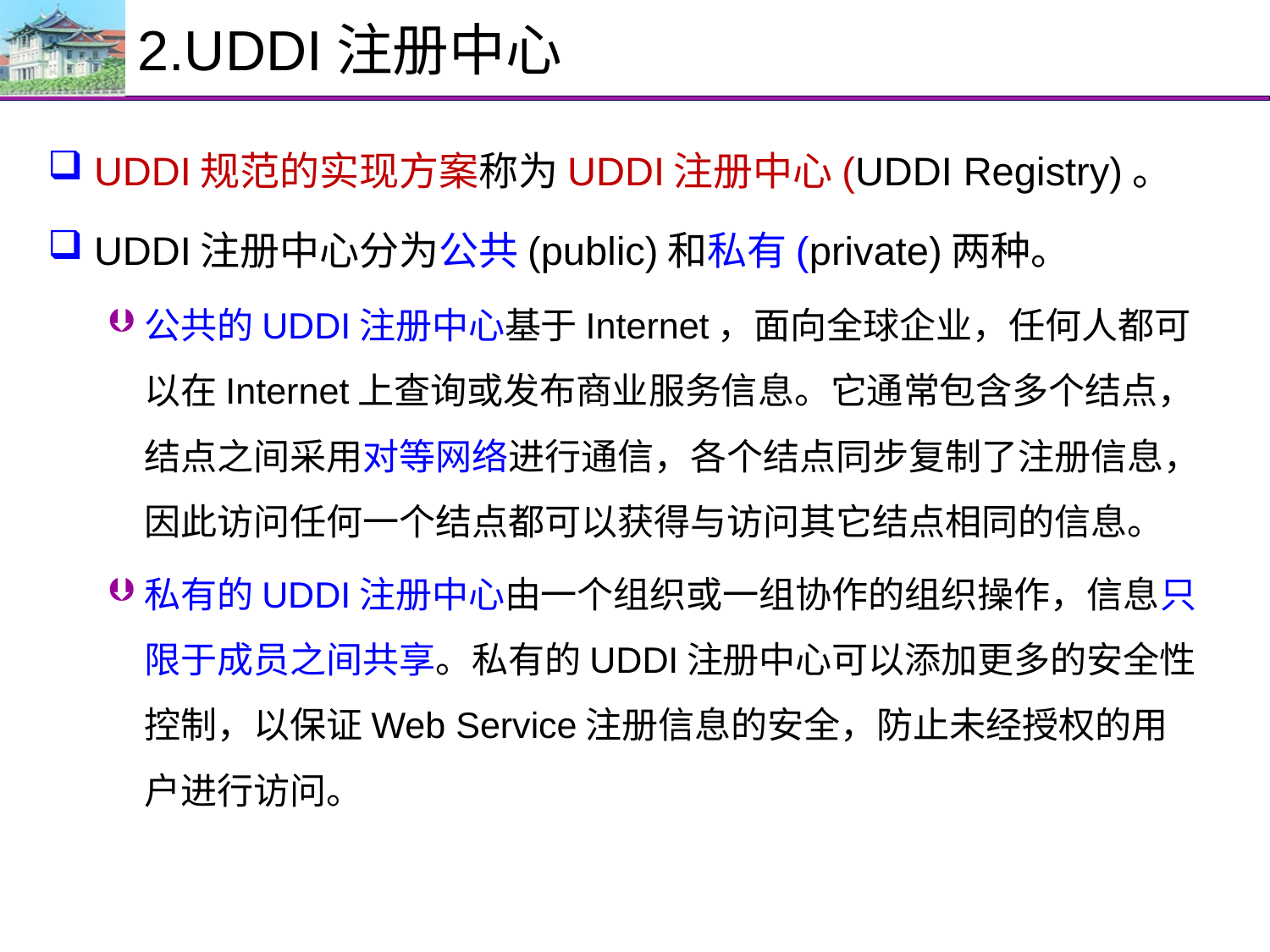

# 2.UDDI注册中心
UDDI规范的实现方案称为UDDI注册中心(UDDI Registry)。
UDDI注册中心分为公共(public)和私有(private)两种。
公共的UDDI注册中心基于Internet，面向全球企业，任何人都可以在Internet上查询或发布商业服务信息。它通常包含多个结点，结点之间采用对等网络进行通信，各个结点同步复制了注册信息，因此访问任何一个结点都可以获得与访问其它结点相同的信息。
私有的UDDI注册中心由一个组织或一组协作的组织操作，信息只限于成员之间共享。私有的UDDI注册中心可以添加更多的安全性控制，以保证Web Service注册信息的安全，防止未经授权的用户进行访问。